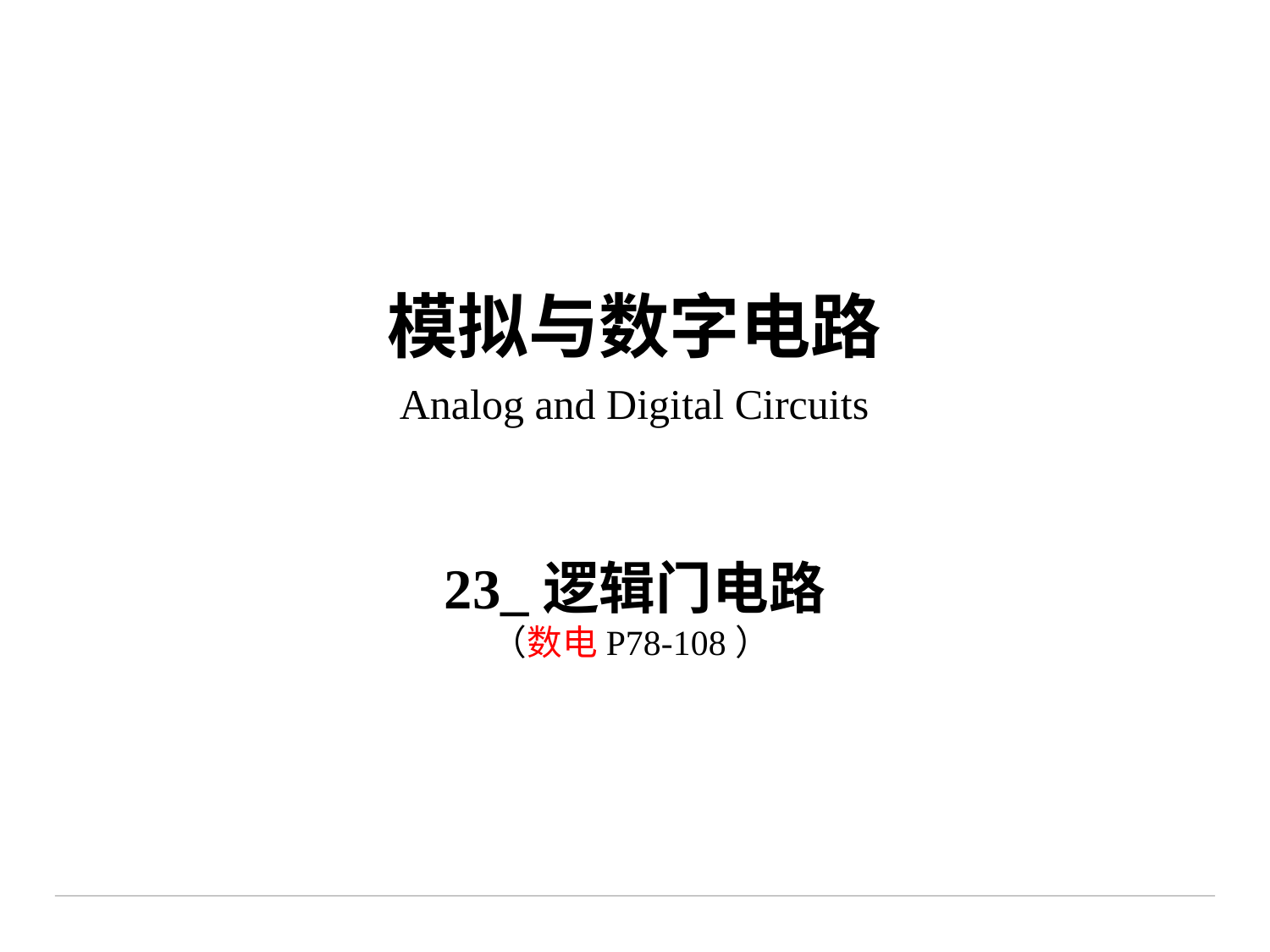

# 模拟与数字电路 Analog and Digital Circuits
23_逻辑门电路
（数电P78-108）